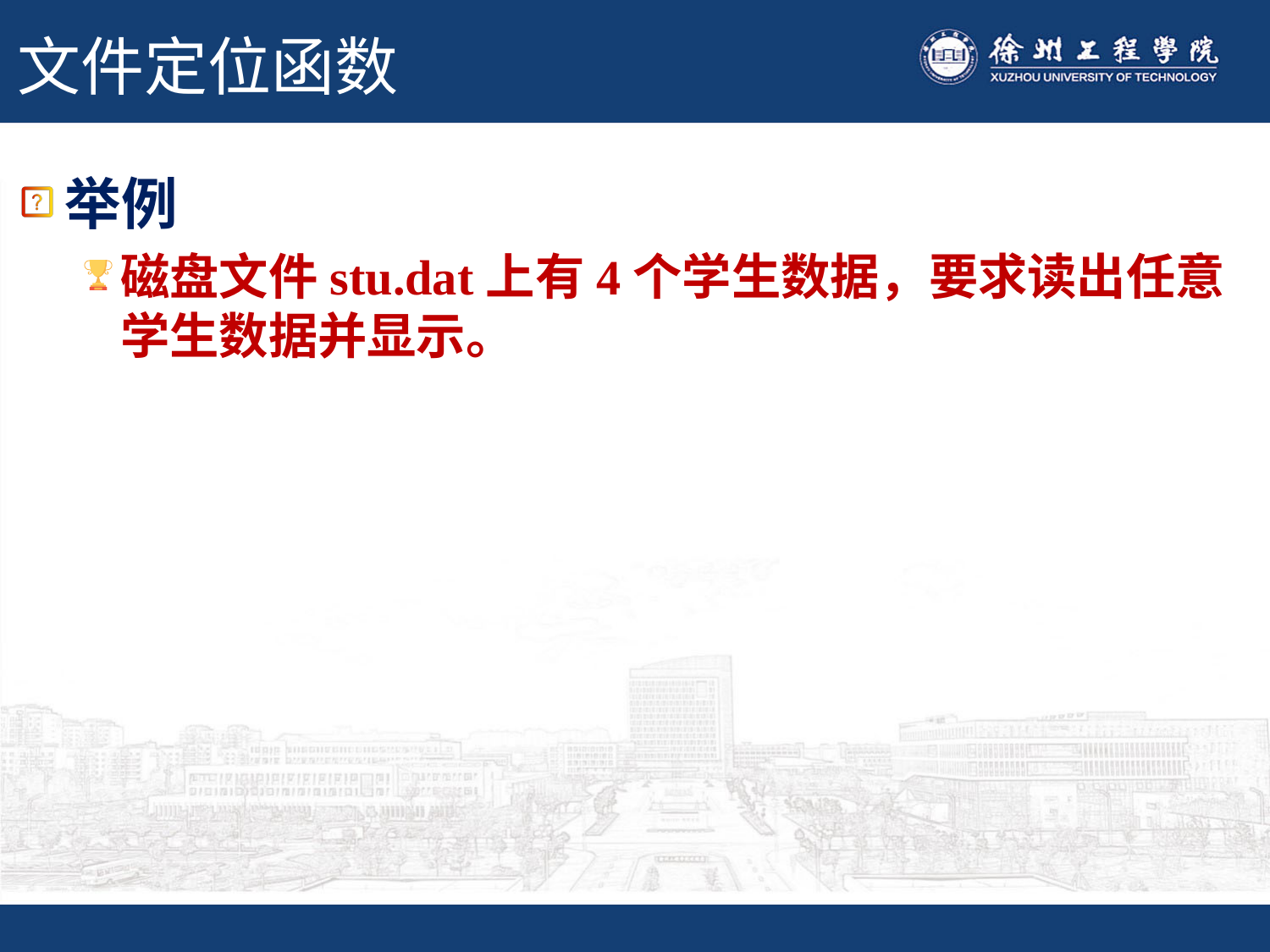

# 文件定位函数
举例
磁盘文件stu.dat上有4个学生数据，要求读出任意学生数据并显示。